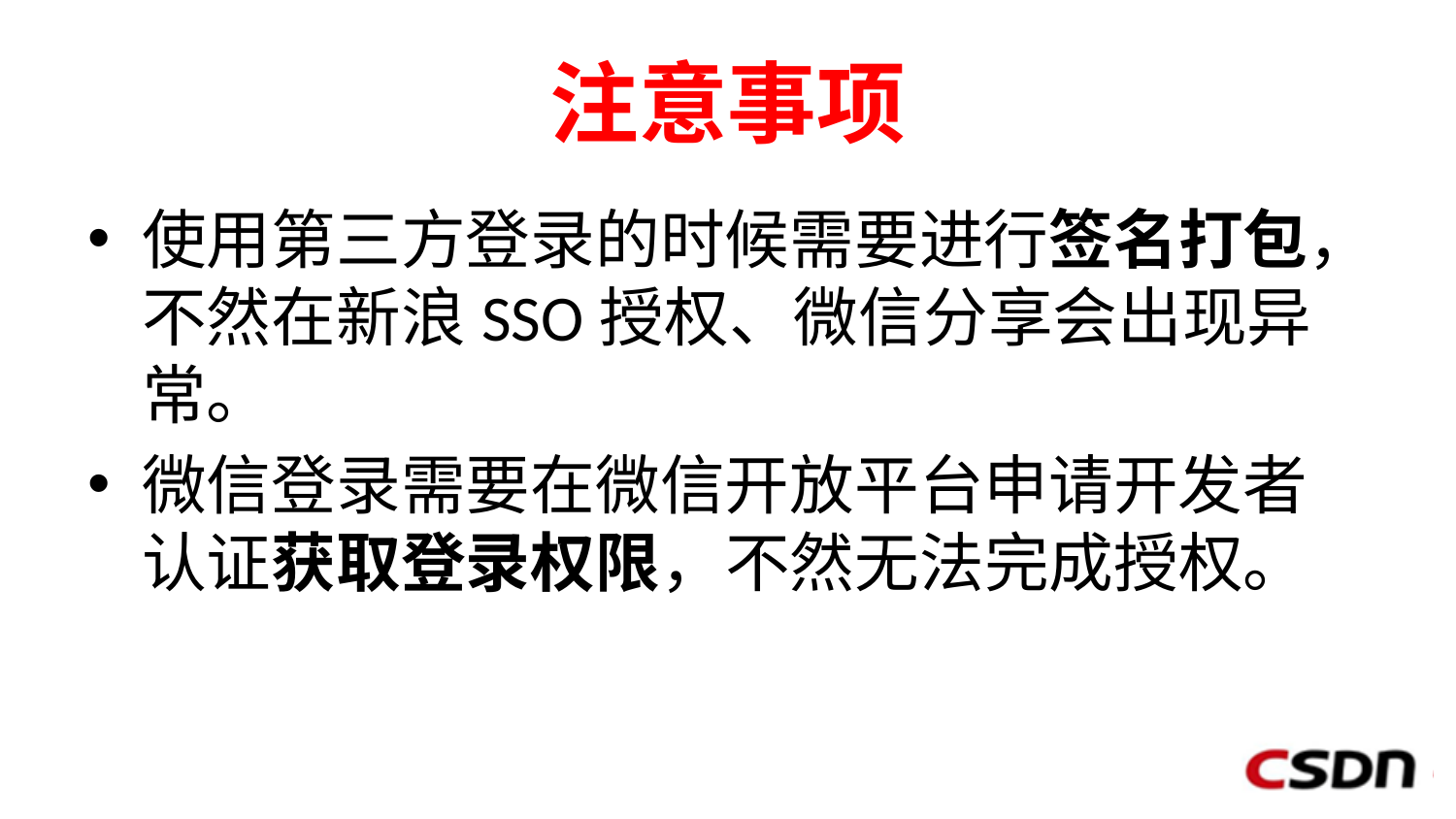

# 注意事项
使用第三方登录的时候需要进行签名打包，不然在新浪SSO授权、微信分享会出现异常。
微信登录需要在微信开放平台申请开发者认证获取登录权限，不然无法完成授权。